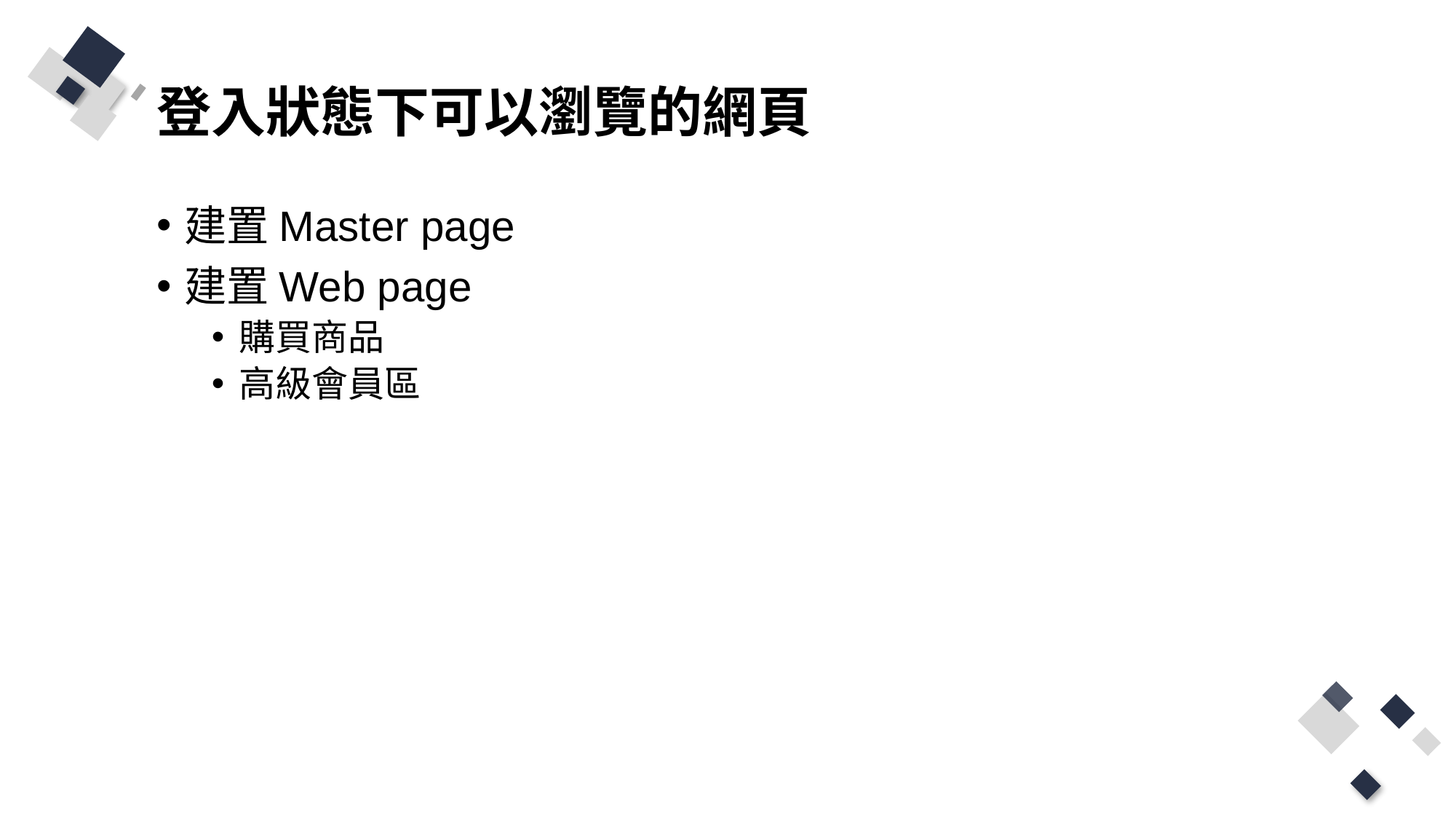

# 登入狀態下可以瀏覽的網頁
建置Master page
建置Web page
購買商品
高級會員區